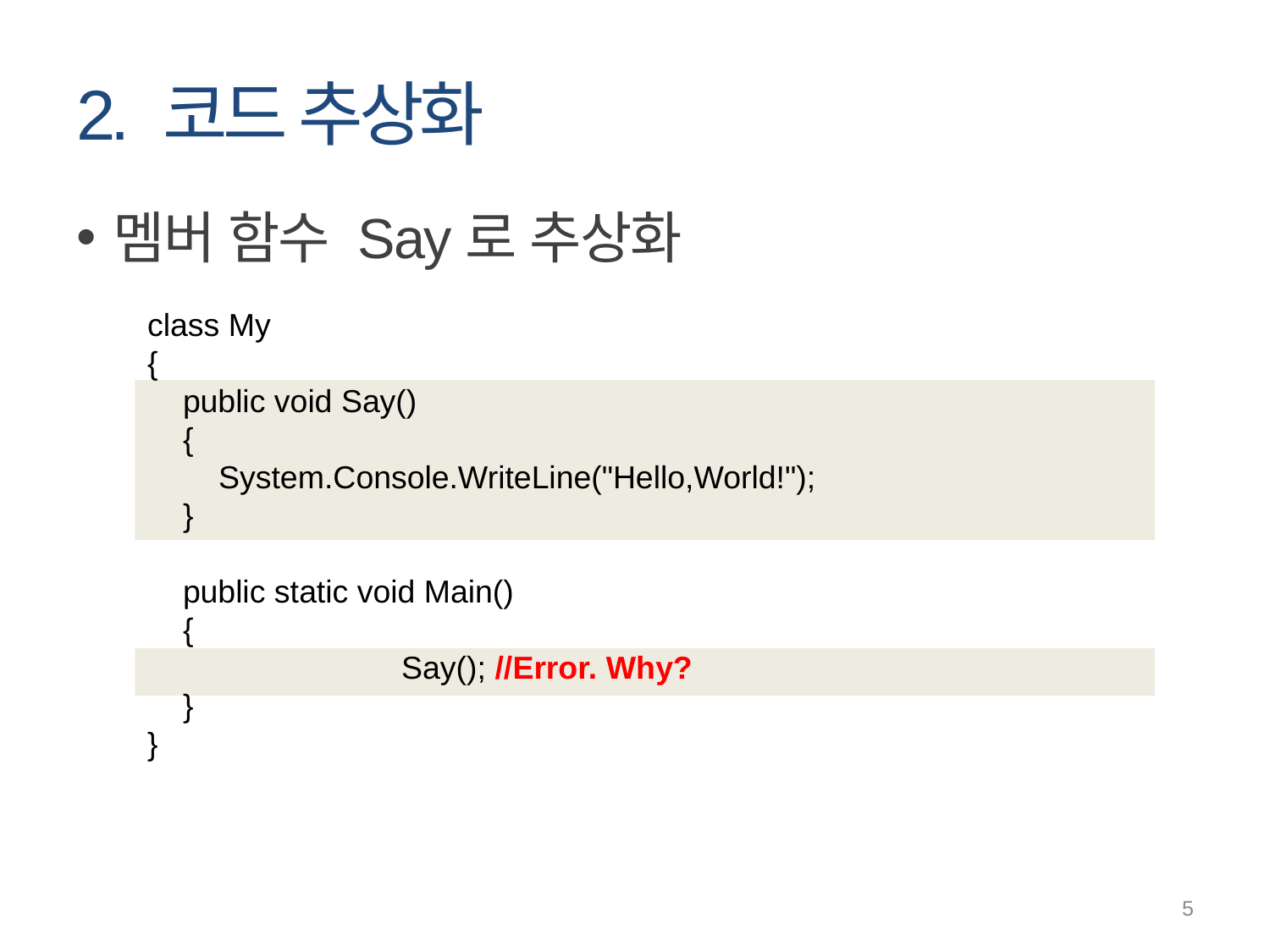

# 2. 코드 추상화
멤버 함수 Say로 추상화
class My
{
    public void Say()
    {
        System.Console.WriteLine("Hello,World!");
    }

    public static void Main()
    {
		Say(); //Error. Why?
    }
}

5